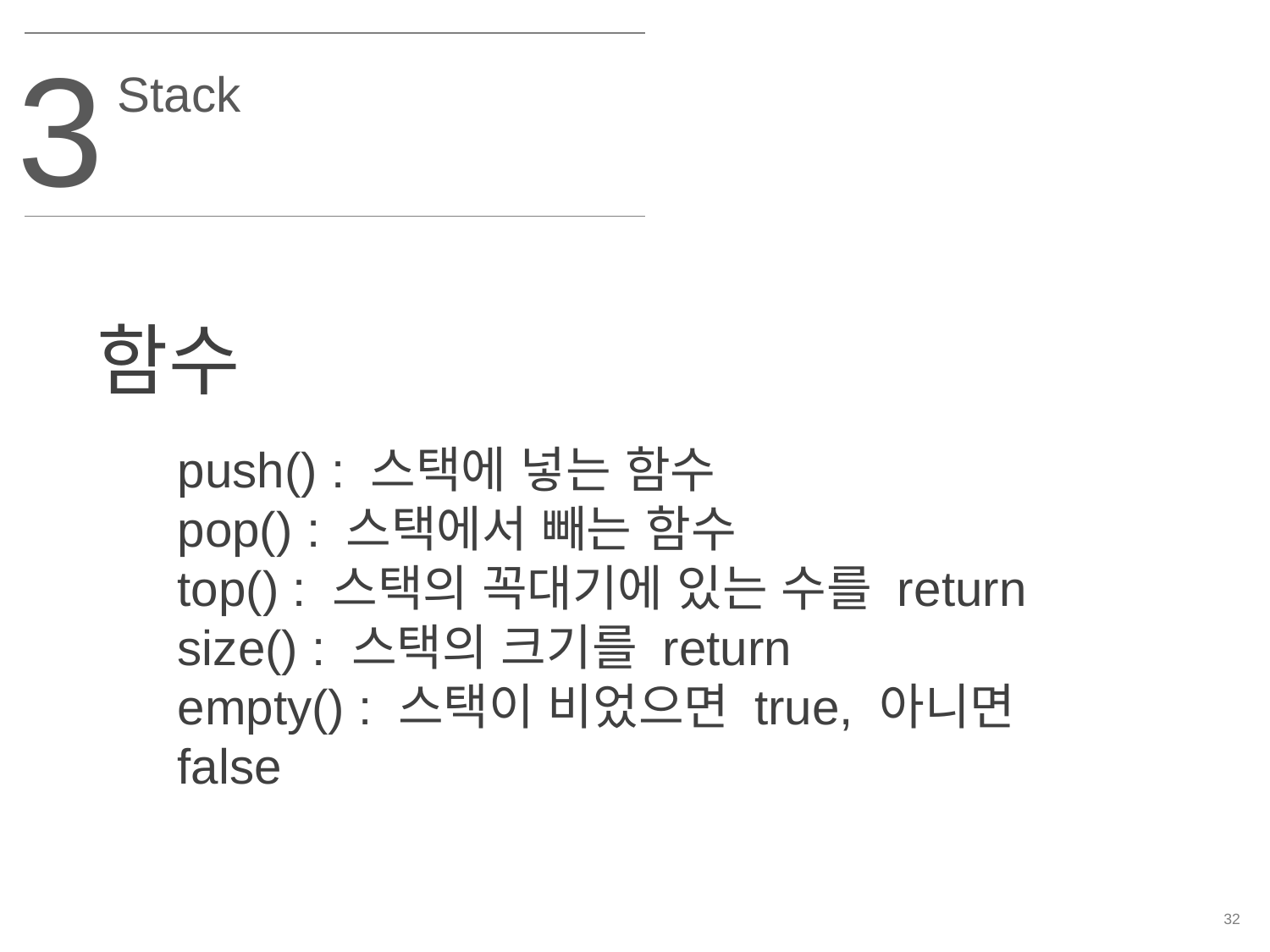

3
Stack
함수
push() : 스택에 넣는 함수
pop() : 스택에서 빼는 함수
top() : 스택의 꼭대기에 있는 수를 return
size() : 스택의 크기를 return
empty() : 스택이 비었으면 true, 아니면 false